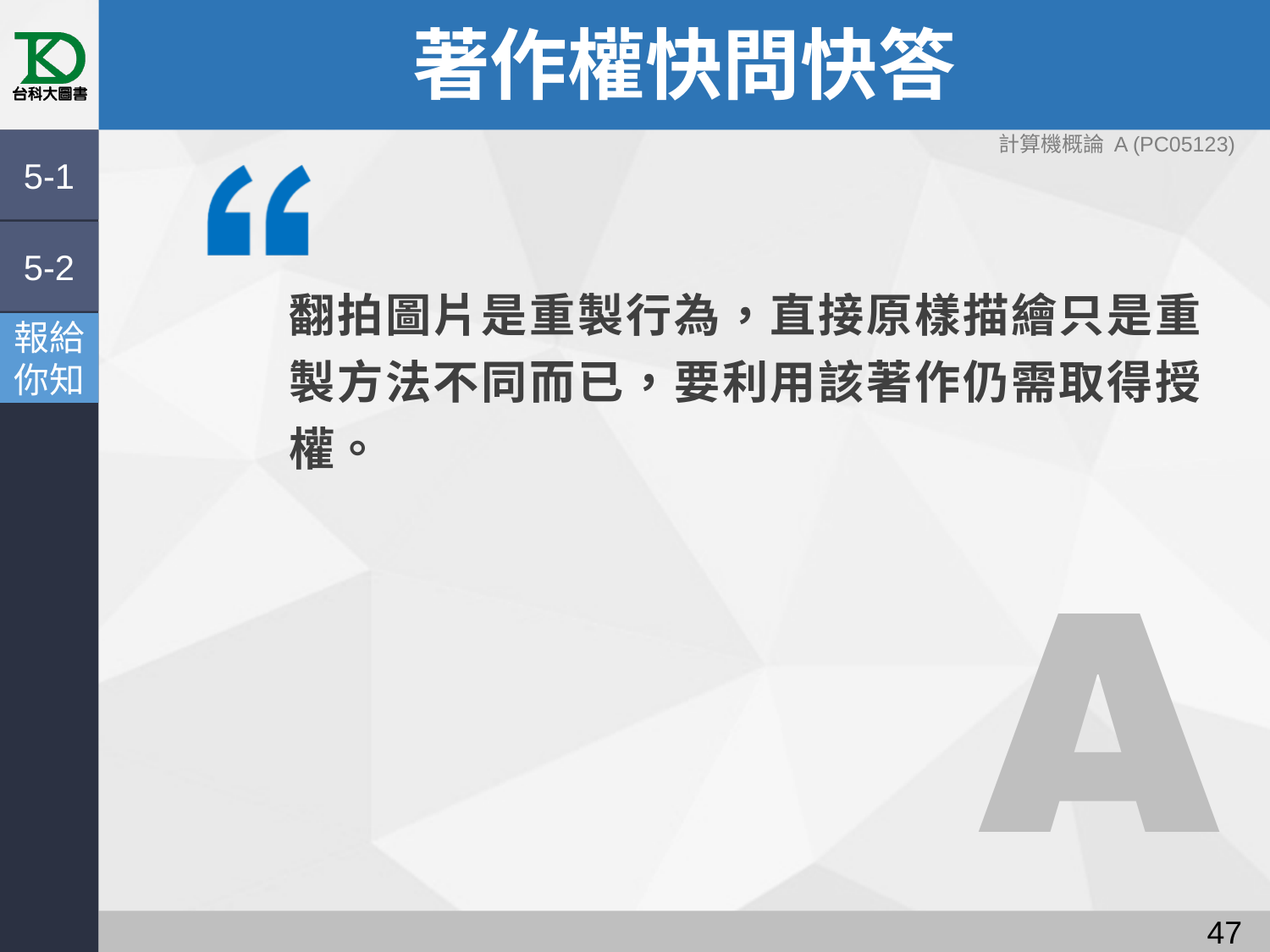

# 著作權快問快答
計算機概論 A (PC05123)
5-1
5-2
翻拍圖片是重製行為，直接原樣描繪只是重製方法不同而已，要利用該著作仍需取得授權。
報給
你知
A
47